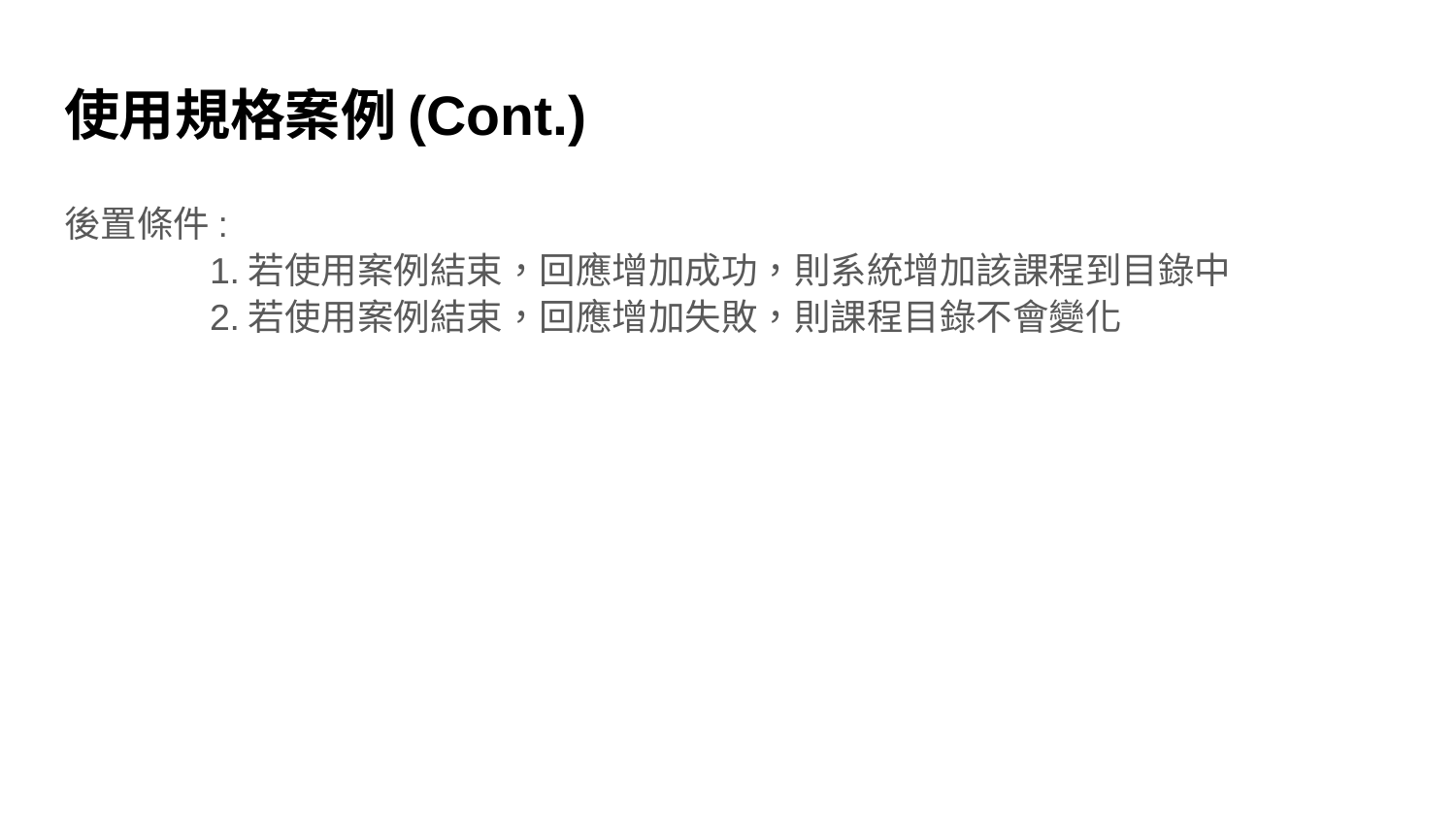

# 使用規格案例(Cont.)

後置條件:
	1.若使用案例結束，回應增加成功，則系統增加該課程到目錄中
	2.若使用案例結束，回應增加失敗，則課程目錄不會變化